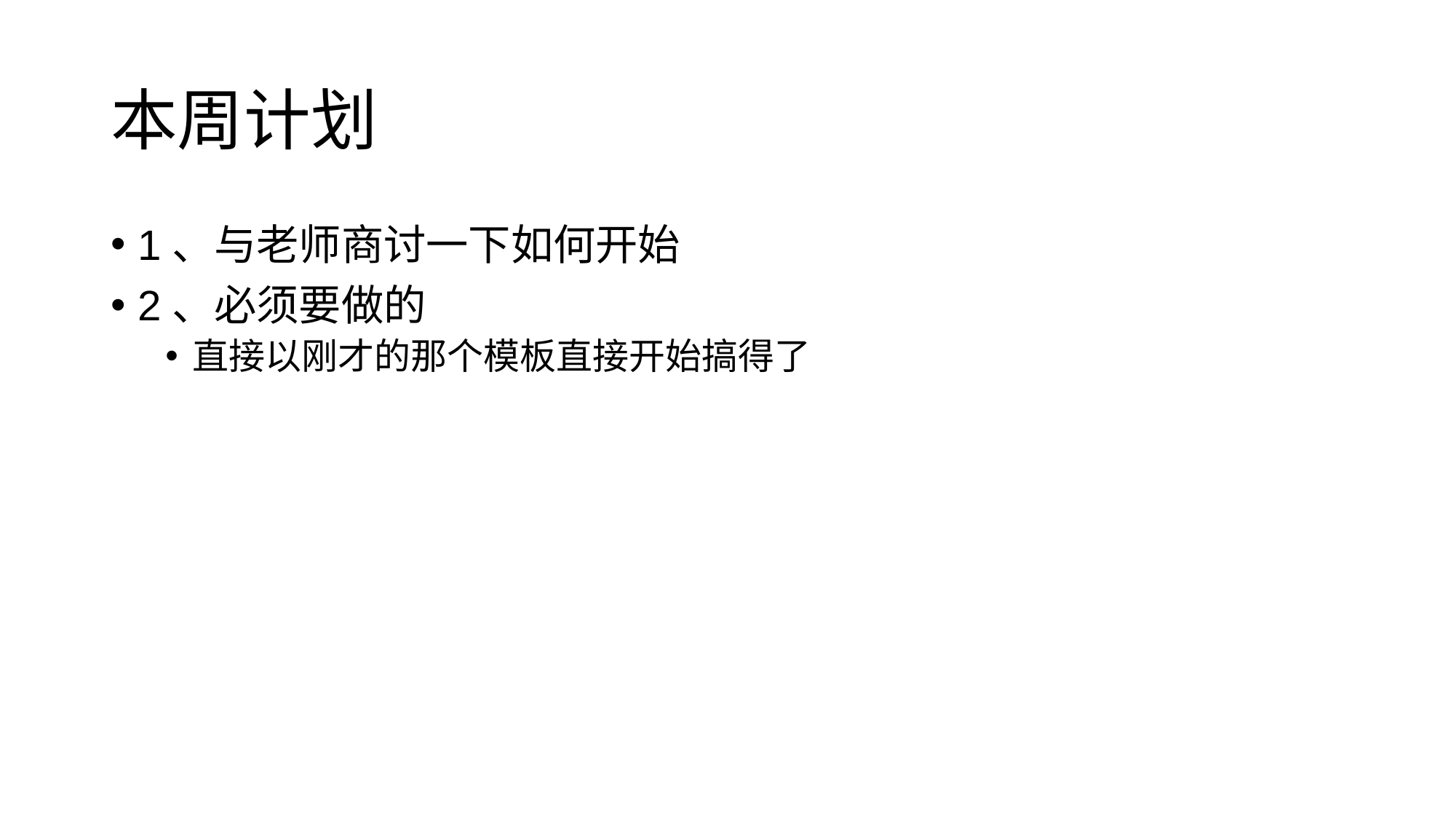

本周计划
1、与老师商讨一下如何开始
2、必须要做的
直接以刚才的那个模板直接开始搞得了